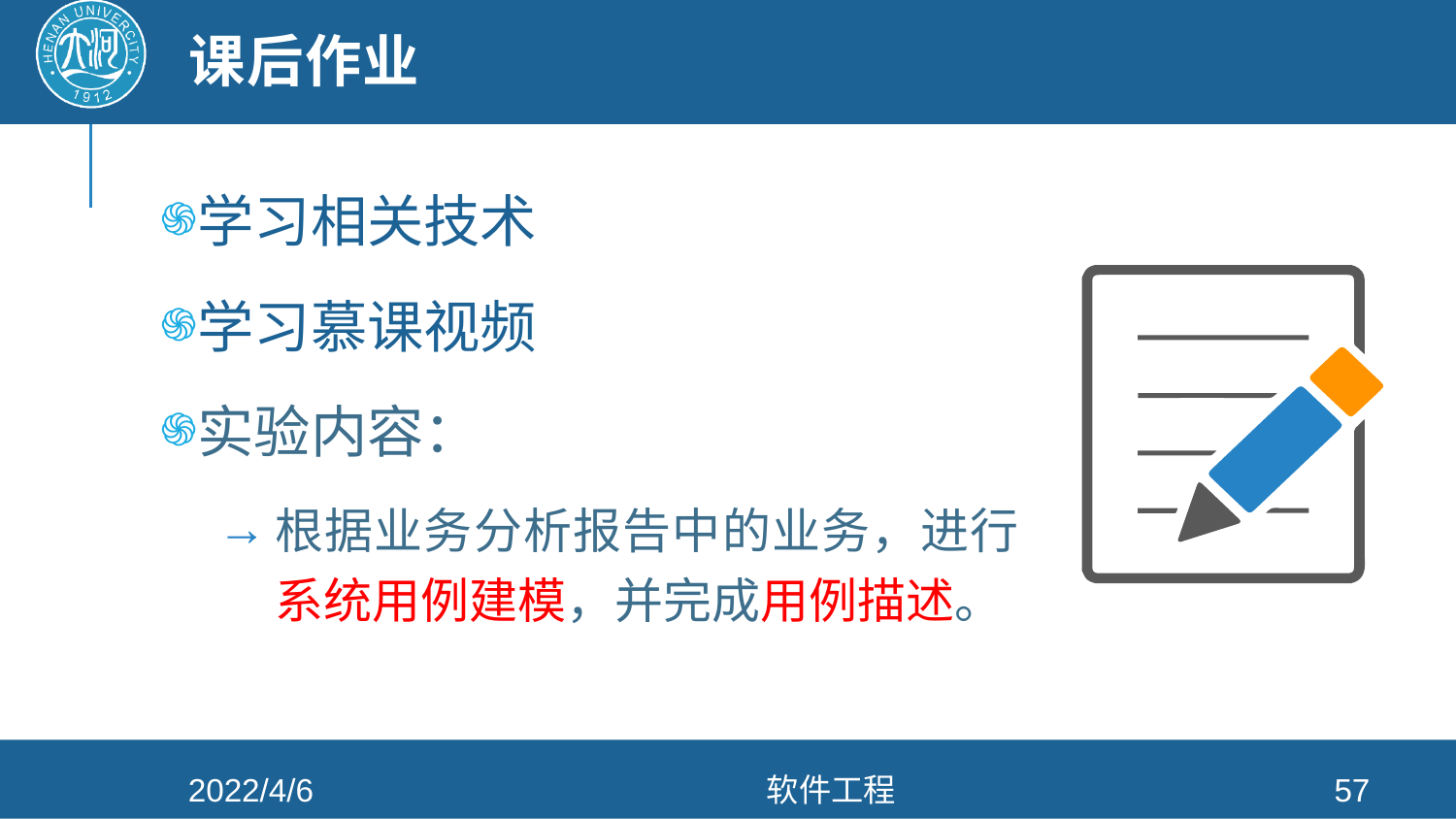

# 课后作业
学习相关技术
学习慕课视频
实验内容：
根据业务分析报告中的业务，进行系统用例建模，并完成用例描述。

2022/4/6
软件工程
57